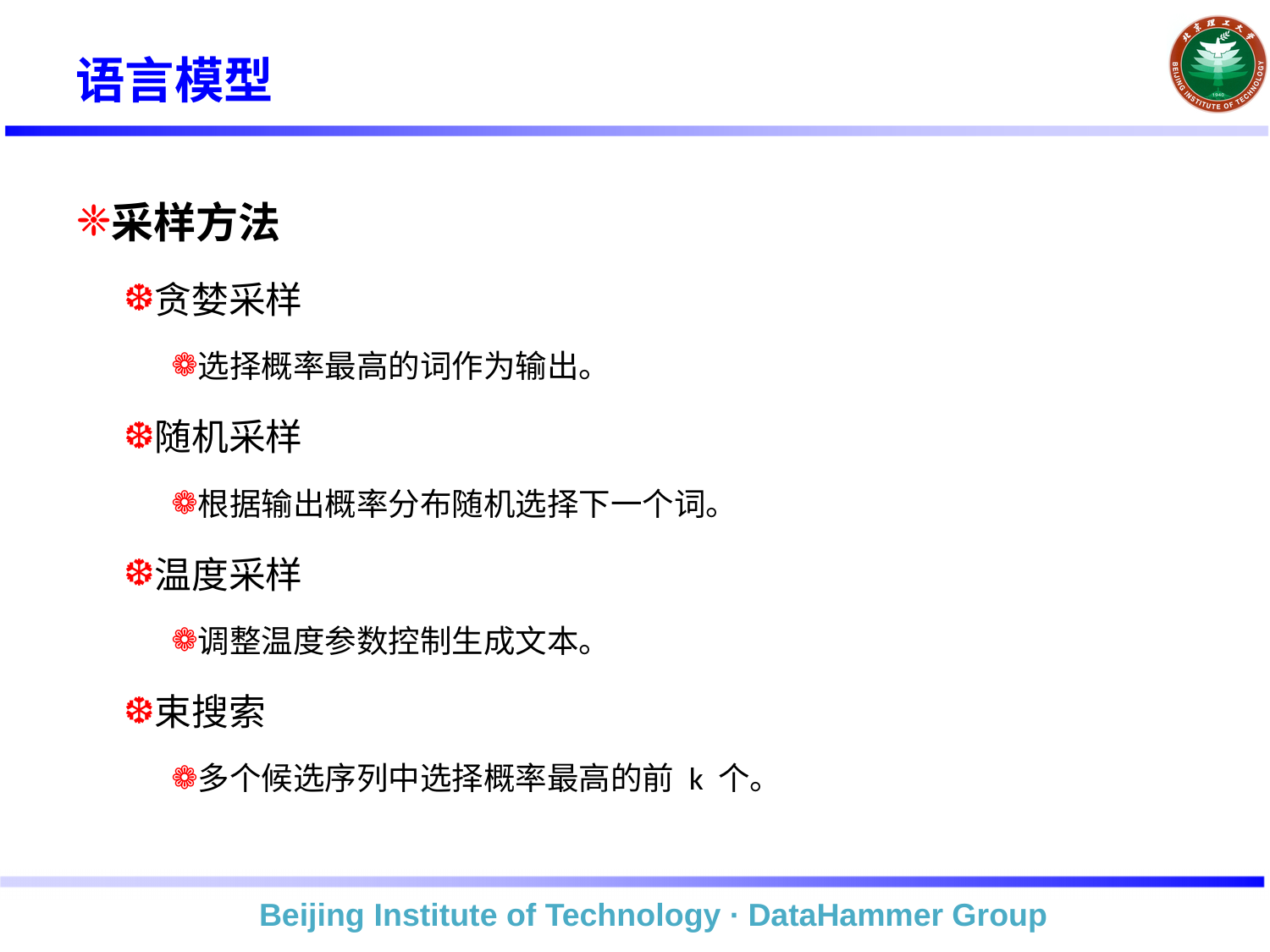

# 语言模型
采样方法
贪婪采样
选择概率最高的词作为输出。
随机采样
根据输出概率分布随机选择下一个词。
温度采样
调整温度参数控制生成文本。
束搜索
多个候选序列中选择概率最高的前 k 个。